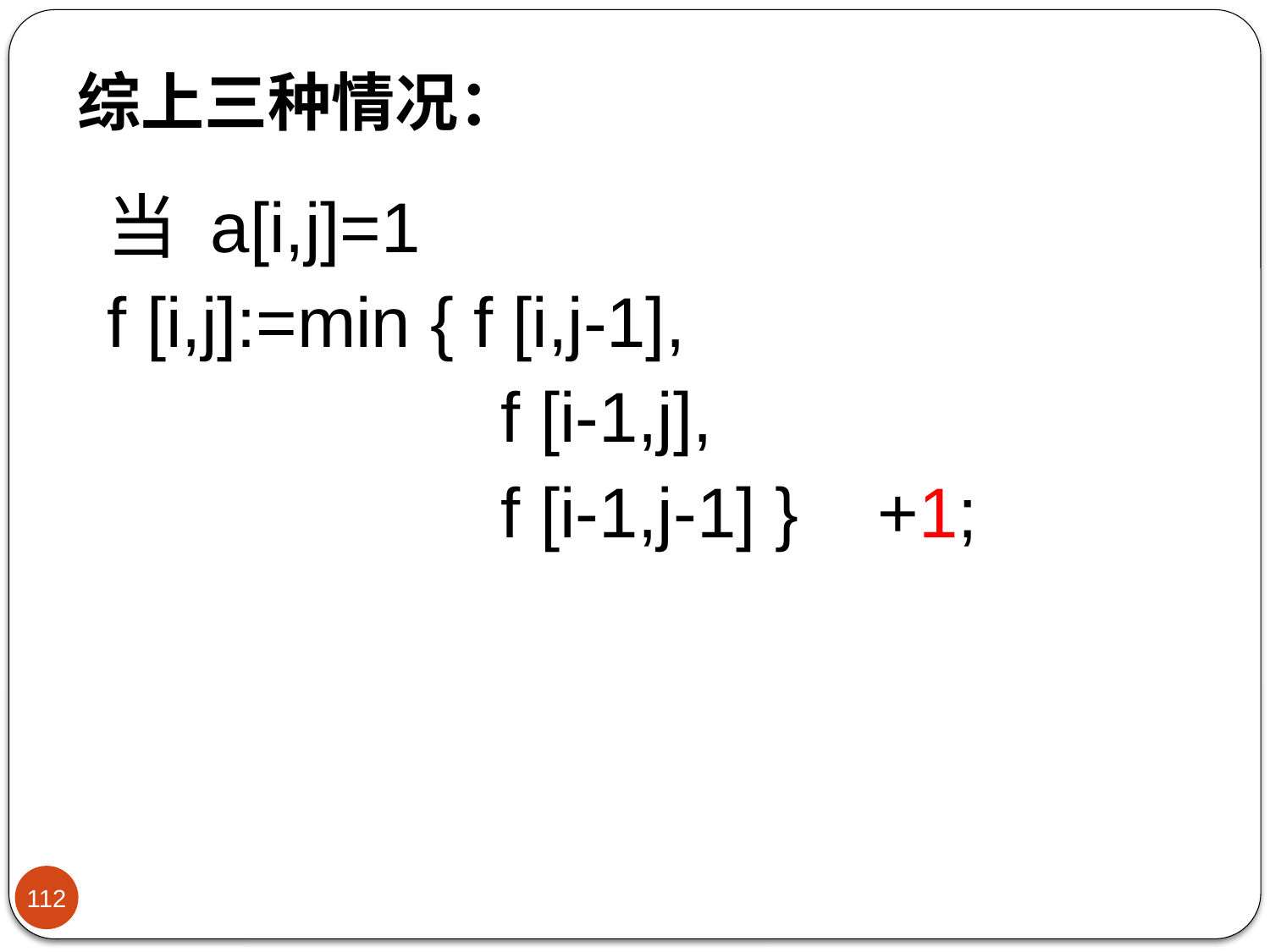

综上三种情况：
当 a[i,j]=1
f [i,j]:=min { f [i,j-1],
                    f [i-1,j],
                    f [i-1,j-1] }    +1;
112